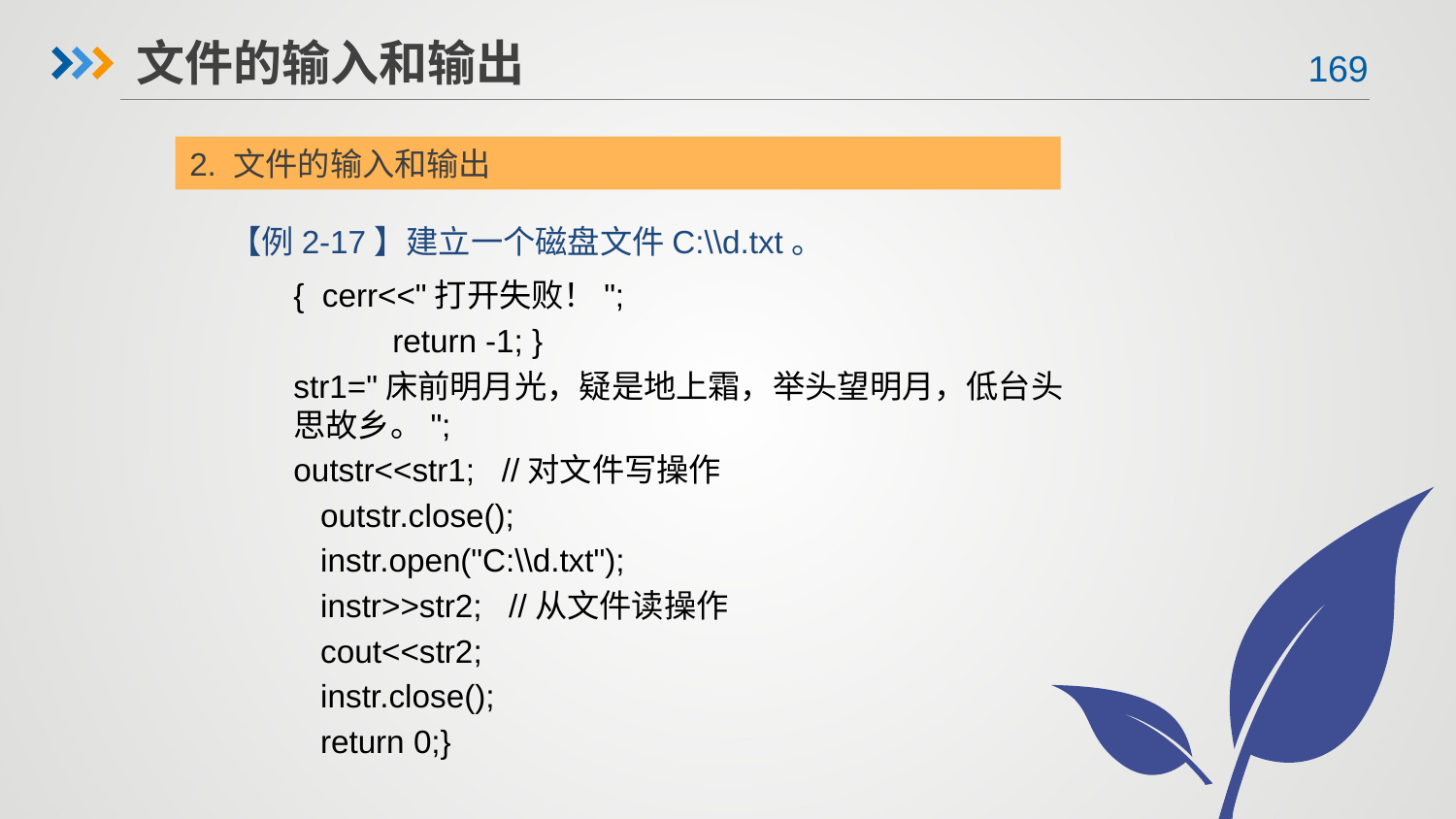

文件的输入和输出
2. 文件的输入和输出
【例2-17】建立一个磁盘文件C:\\d.txt。
{  cerr<<"打开失败！";
           return -1; }
str1="床前明月光，疑是地上霜，举头望明月，低台头思故乡。";
outstr<<str1;   //对文件写操作
   outstr.close();
   instr.open("C:\\d.txt");
   instr>>str2;   //从文件读操作
   cout<<str2;
   instr.close();
   return 0;}